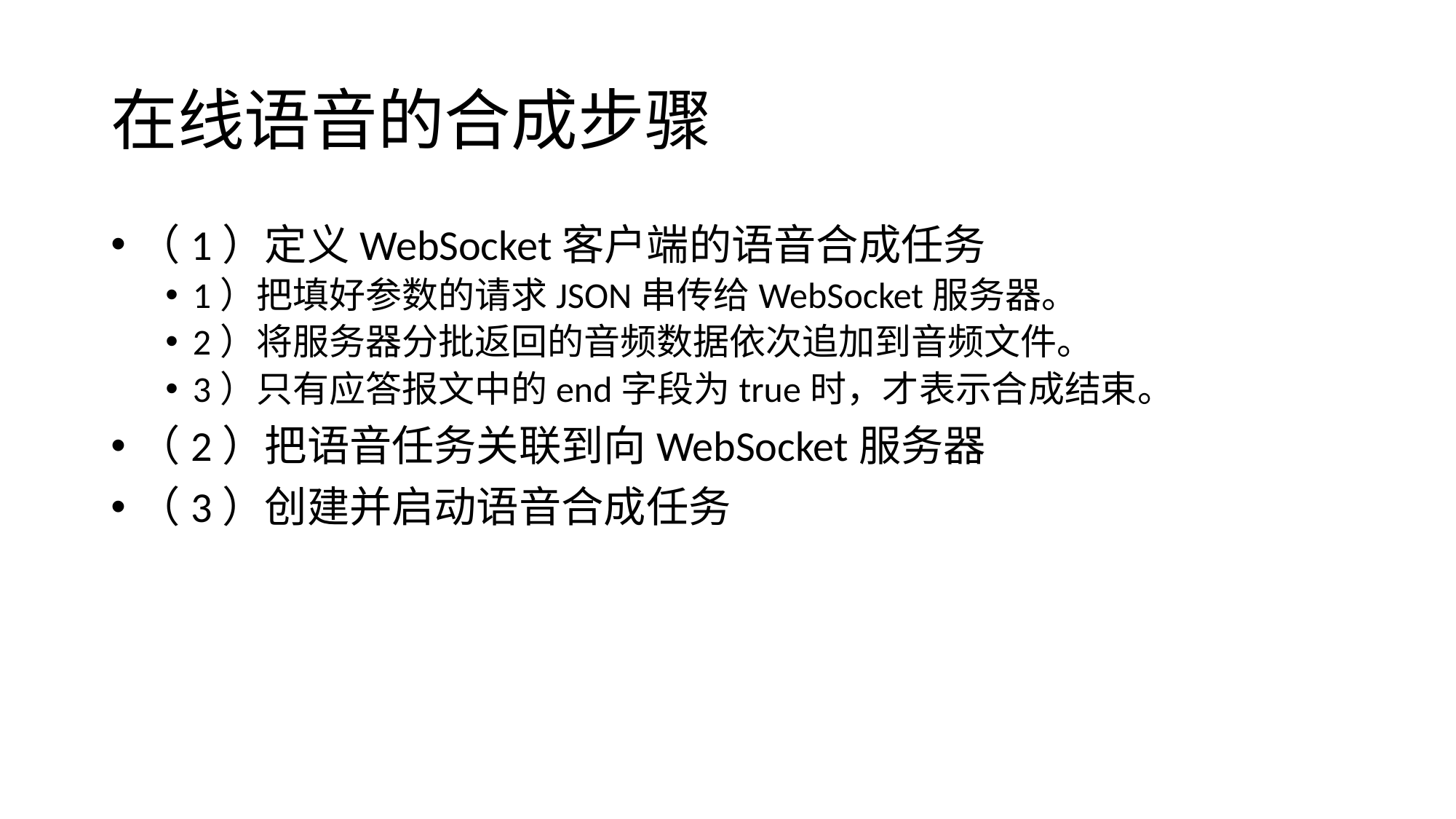

# 在线语音的合成步骤
（1）定义WebSocket客户端的语音合成任务
1）把填好参数的请求JSON串传给WebSocket服务器。
2）将服务器分批返回的音频数据依次追加到音频文件。
3）只有应答报文中的end字段为true时，才表示合成结束。
（2）把语音任务关联到向WebSocket服务器
（3）创建并启动语音合成任务